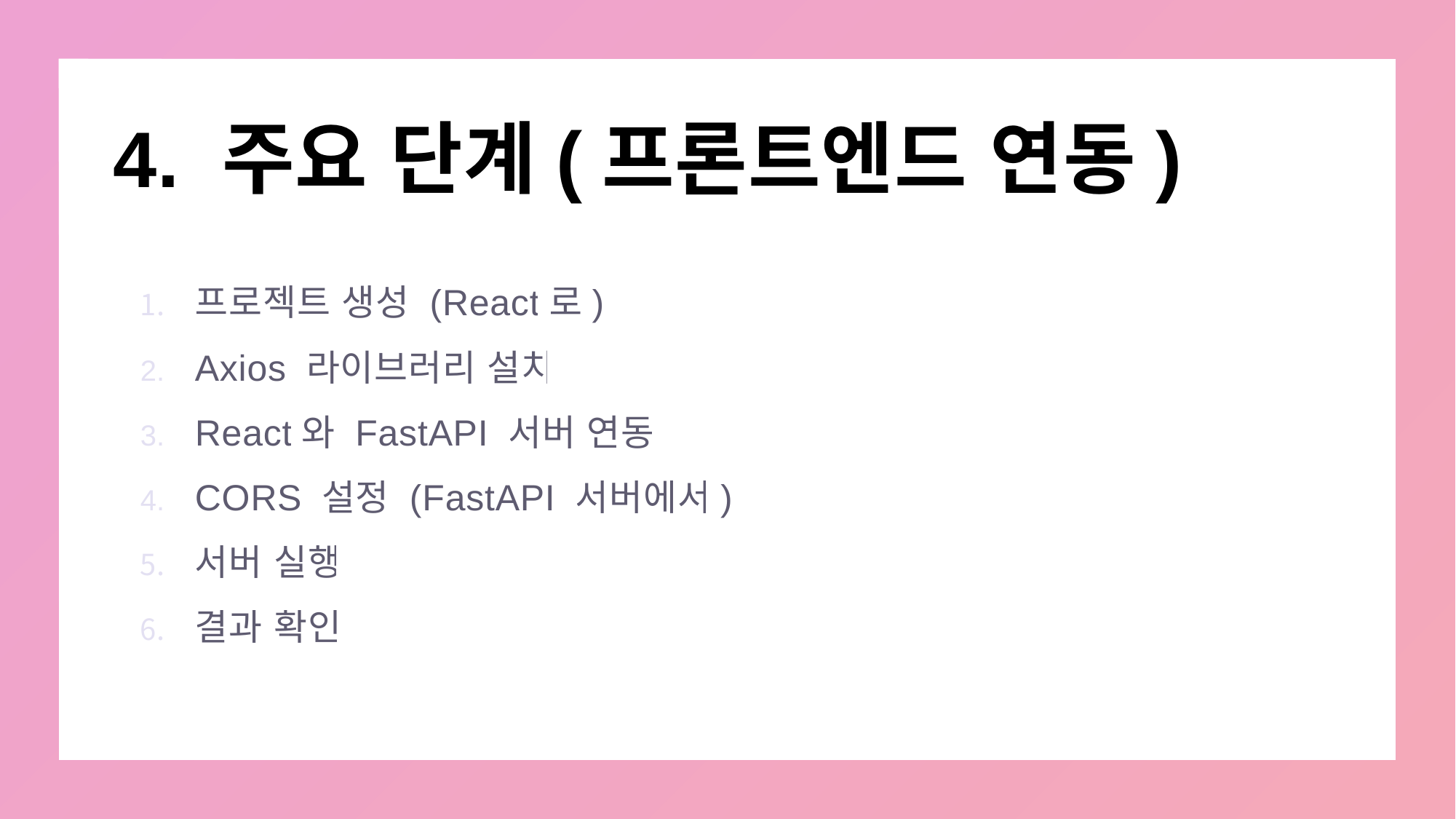

# 4. 주요 단계(프론트엔드 연동)
프로젝트 생성 (React로)
Axios 라이브러리 설치
React와 FastAPI 서버 연동
CORS 설정 (FastAPI 서버에서)
서버 실행
결과 확인